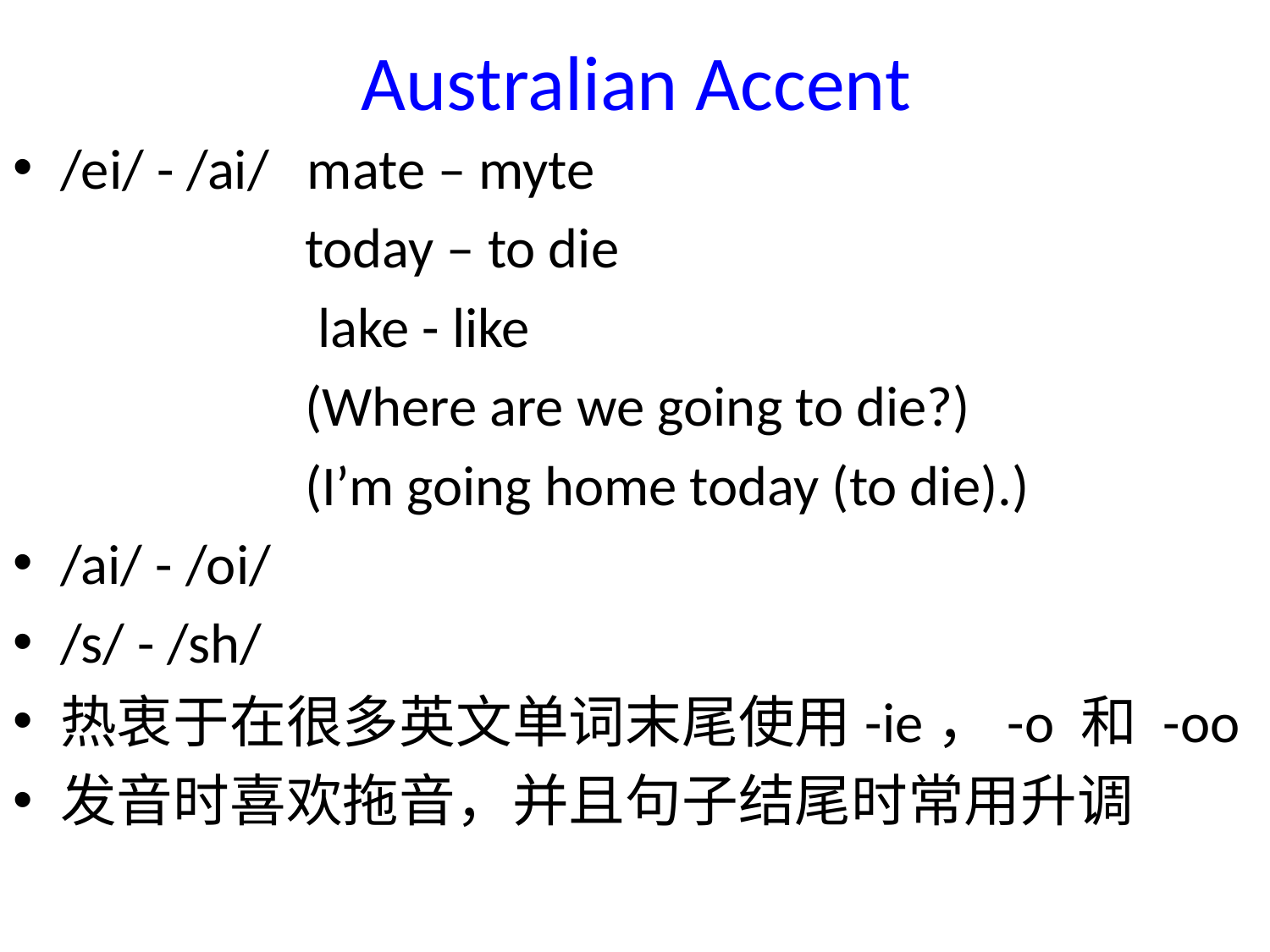

# Australian Accent
/ei/ - /ai/   mate – myte
                       today – to die
                        lake - like
                       (Where are we going to die?)
                       (I’m going home today (to die).)
/ai/ - /oi/
/s/ - /sh/
热衷于在很多英文单词末尾使用-ie，-o 和 -oo
发音时喜欢拖音，并且句子结尾时常用升调